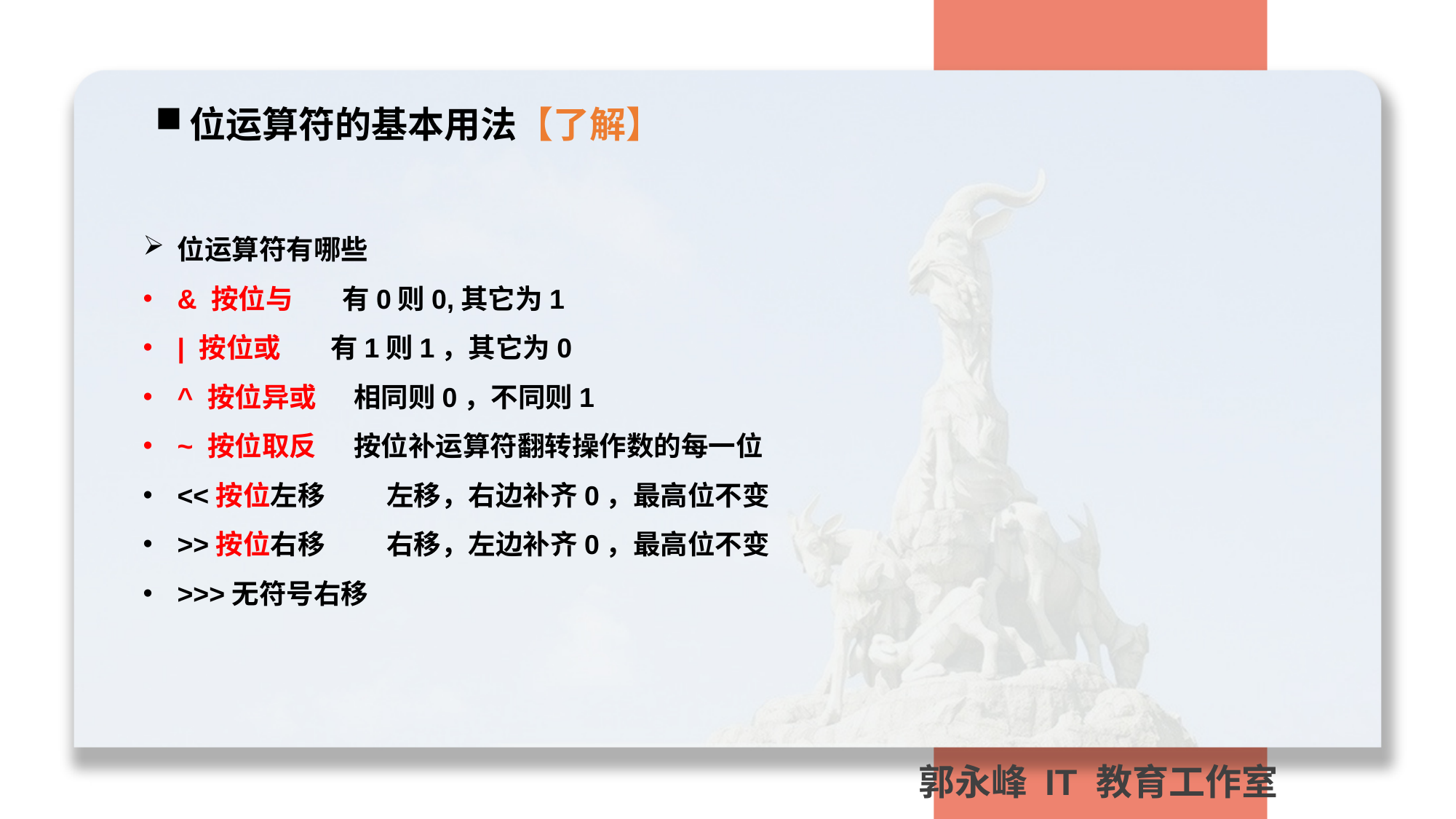

位运算符的基本用法【了解】
位运算符有哪些
& 按位与        有0则0,其它为1
| 按位或        有1则1，其它为0
^ 按位异或      相同则0，不同则1
~ 按位取反      按位补运算符翻转操作数的每一位
<<按位左移          左移，右边补齐0，最高位不变
>>按位右移          右移，左边补齐0，最高位不变
>>>无符号右移